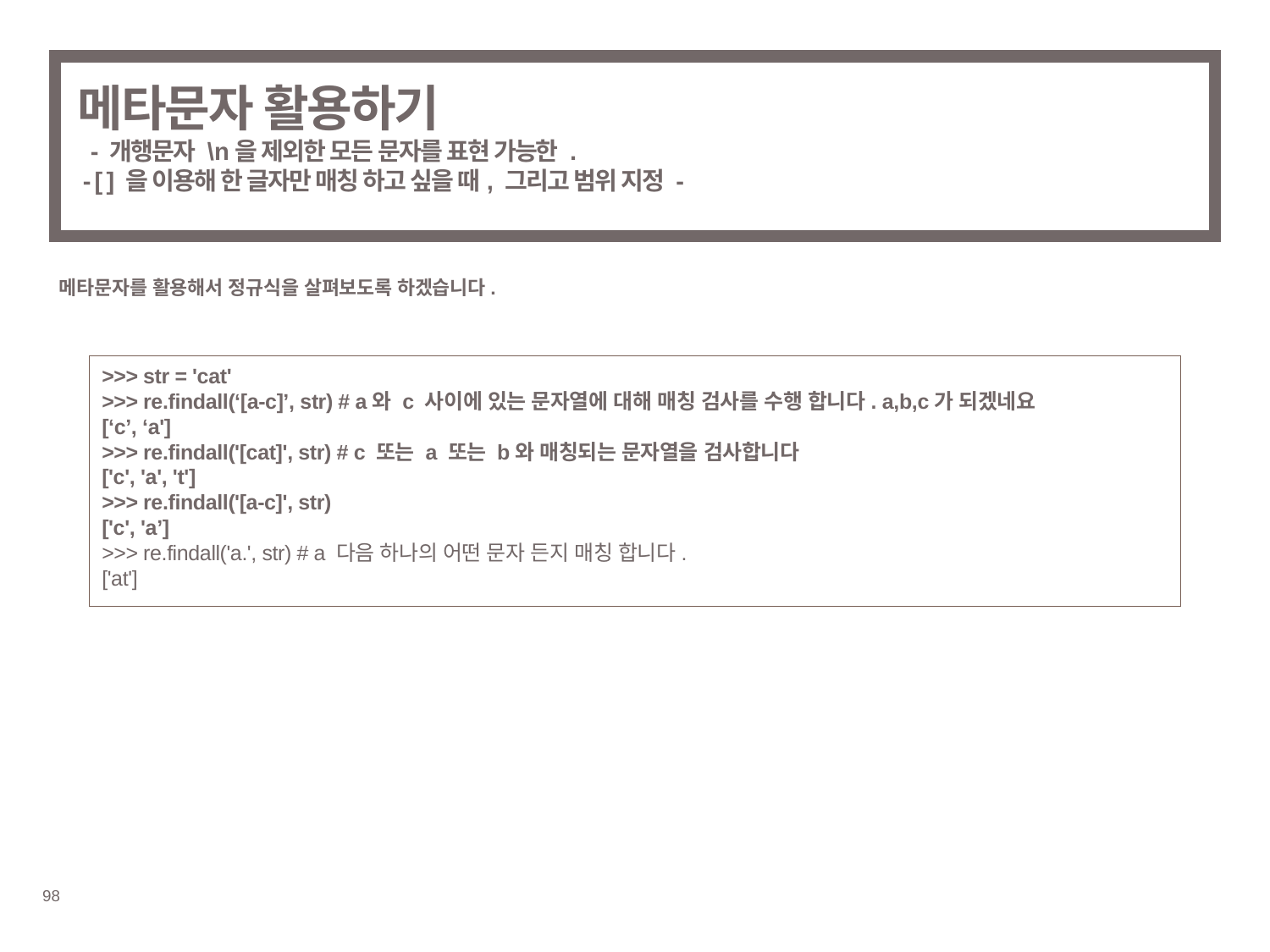

# 메타문자 활용하기 - 개행문자 \n을 제외한 모든 문자를 표현 가능한 . - [ ] 을 이용해 한 글자만 매칭 하고 싶을 때, 그리고 범위 지정 -
메타문자를 활용해서 정규식을 살펴보도록 하겠습니다.
>>> str = 'cat'
>>> re.findall(‘[a-c]’, str) # a와 c 사이에 있는 문자열에 대해 매칭 검사를 수행 합니다. a,b,c가 되겠네요
[‘c’, ‘a']
>>> re.findall('[cat]', str) # c 또는 a 또는 b와 매칭되는 문자열을 검사합니다
['c', 'a', 't']
>>> re.findall('[a-c]', str)
['c', 'a’]
>>> re.findall('a.', str) # a 다음 하나의 어떤 문자 든지 매칭 합니다.
['at']